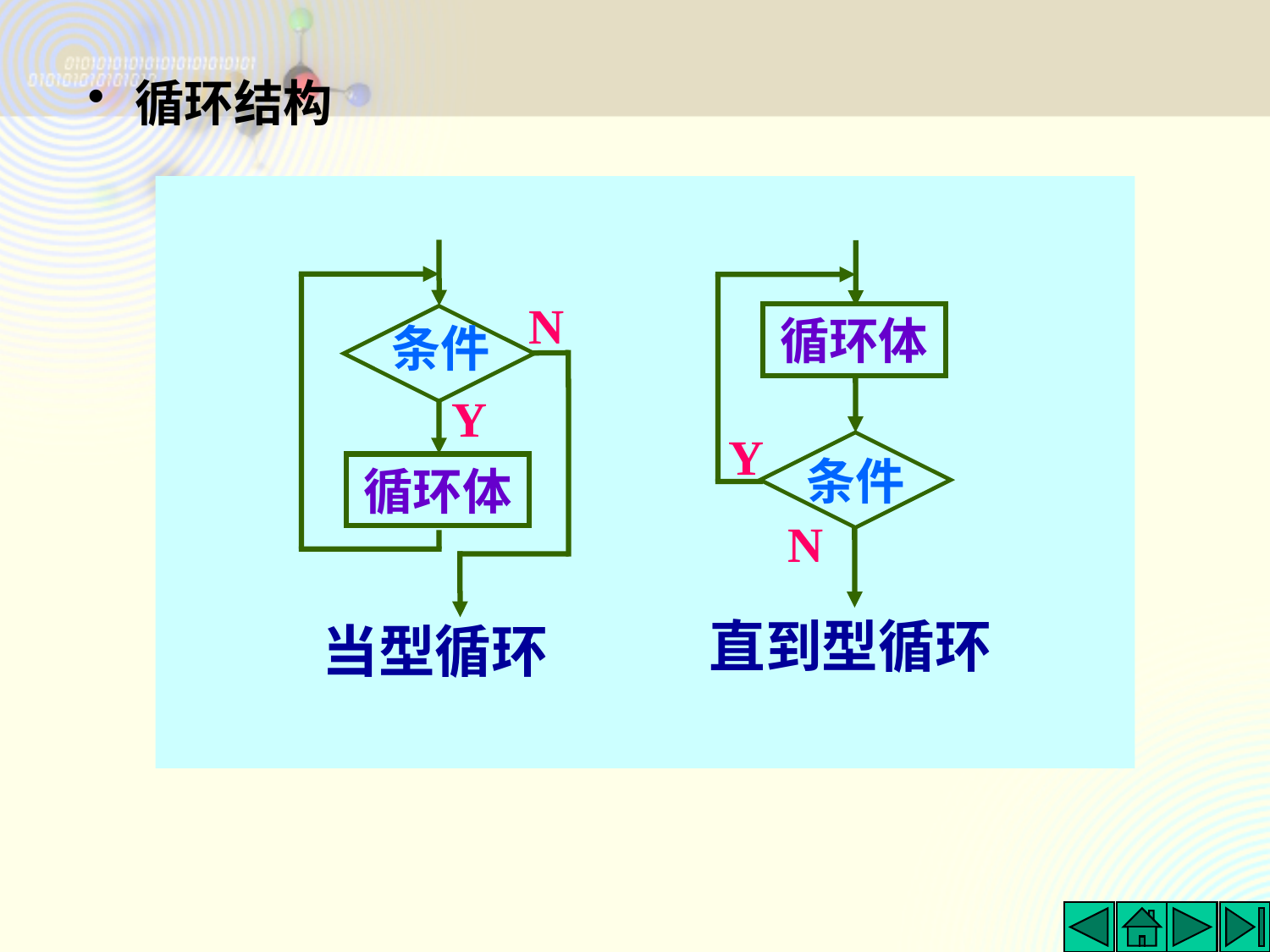

循环结构

N

条件

Y

循环体

循环体

Y
条件

N

直到型循环
当型循环